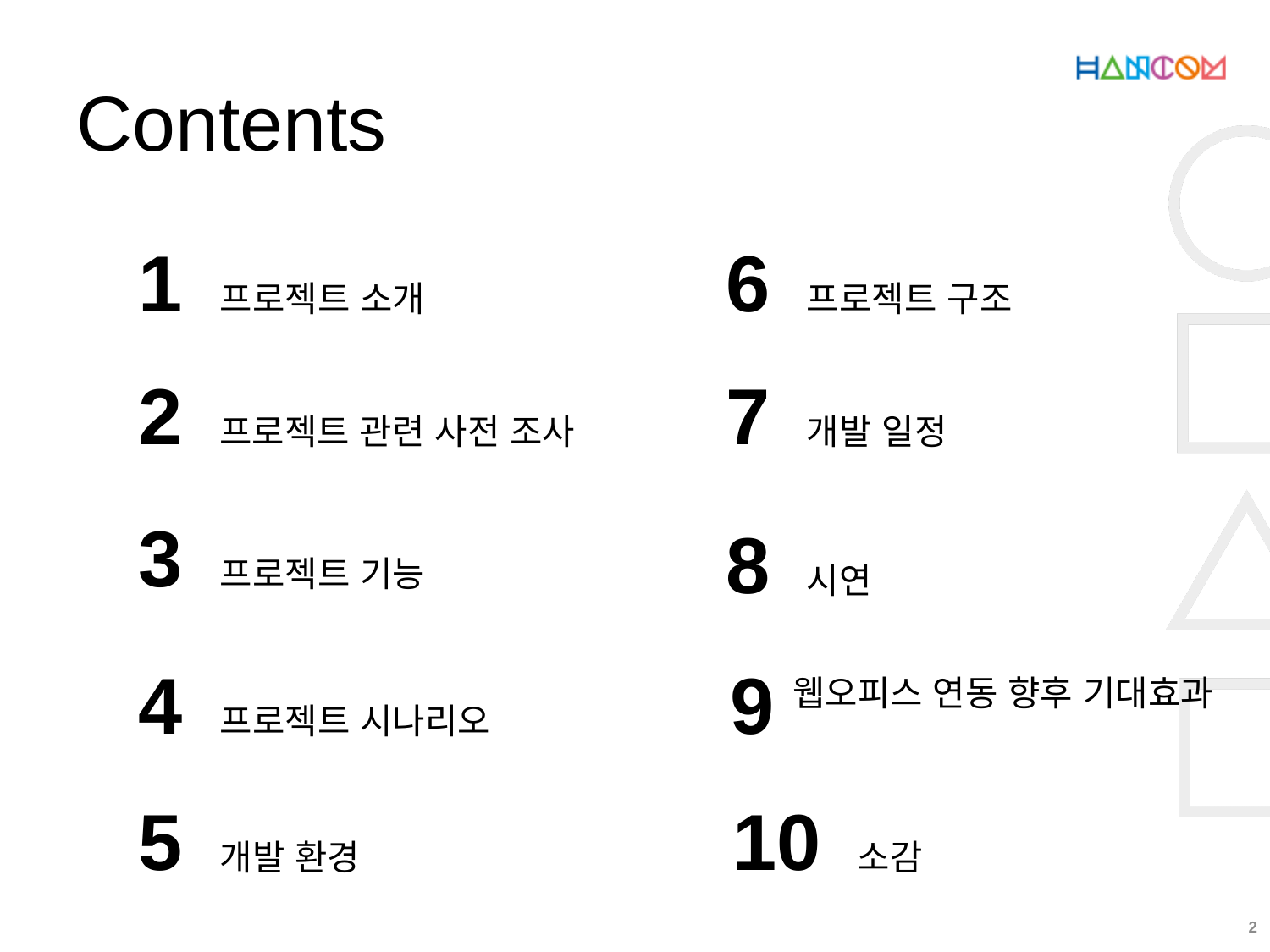

Contents
6 프로젝트 구조
1 프로젝트 소개
2 프로젝트 관련 사전 조사
7 개발 일정
3 프로젝트 기능
8 시연
9
4 프로젝트 시나리오
5 개발 환경
웹오피스 연동 향후 기대효과
10 소감
2